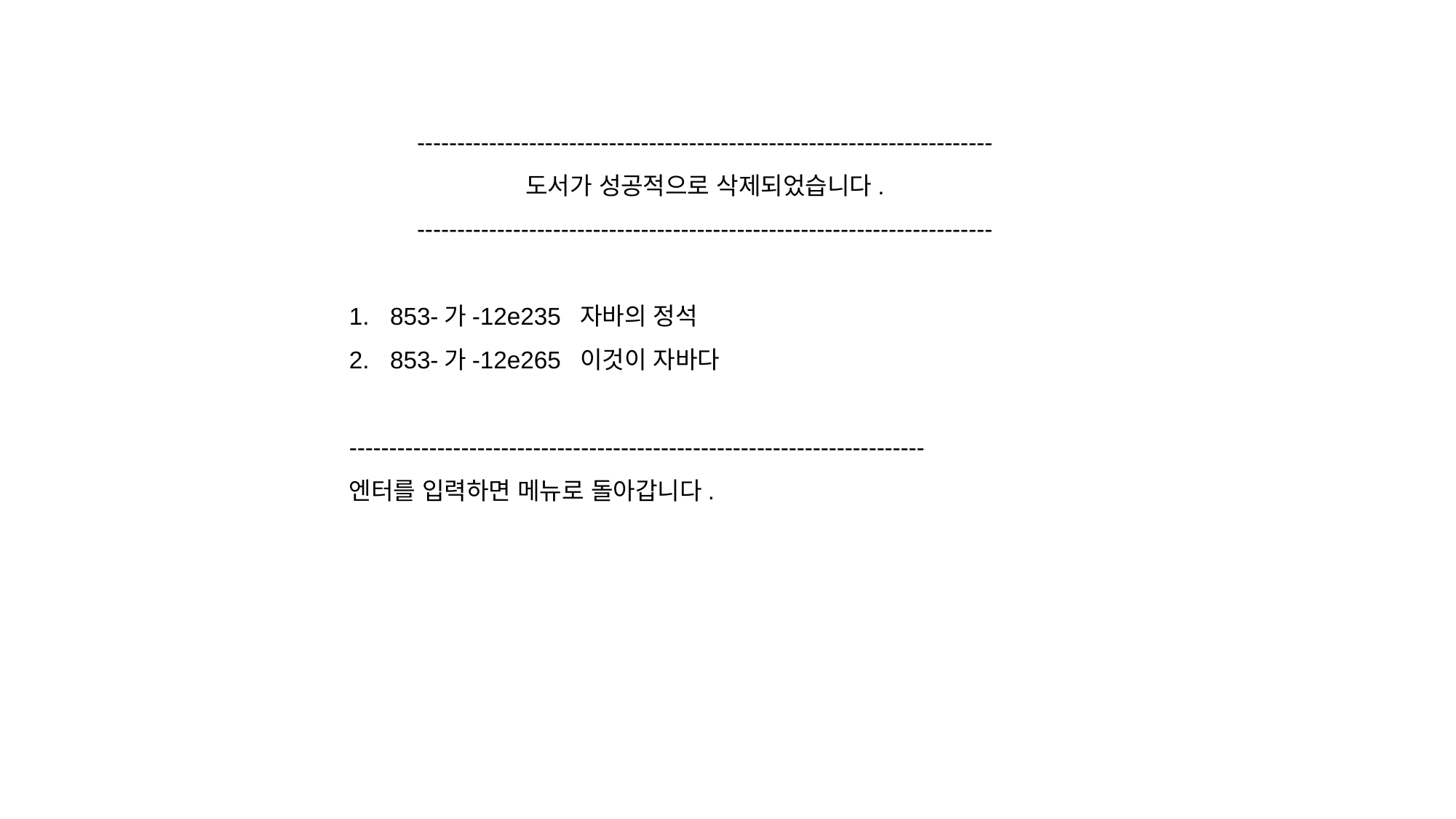

------------------------------------------------------------------------
도서가 성공적으로 삭제되었습니다.
------------------------------------------------------------------------

853-가-12e235  자바의 정석
853-가-12e265  이것이 자바다

------------------------------------------------------------------------
엔터를 입력하면 메뉴로 돌아갑니다.